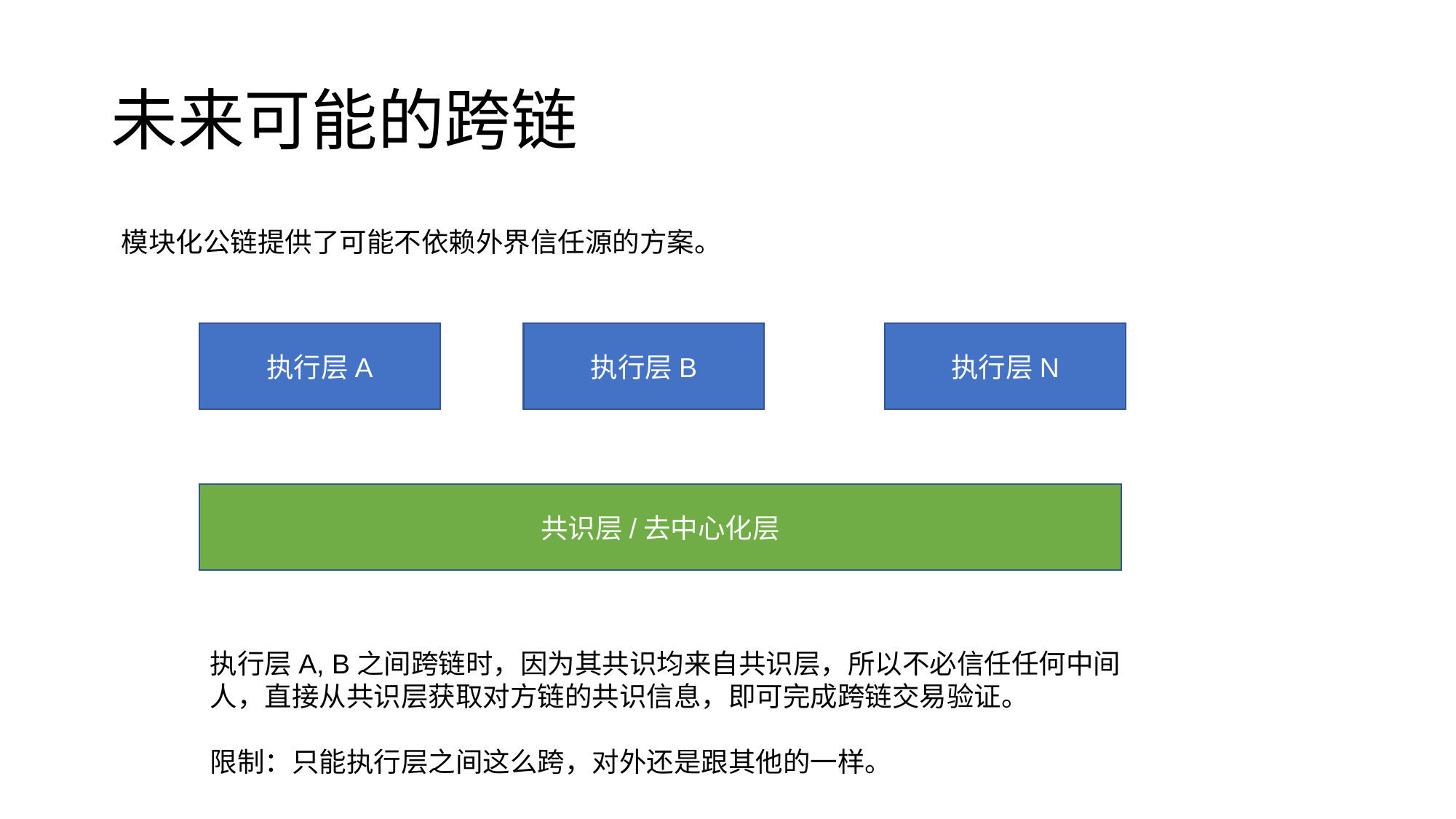

# 未来可能的跨链
模块化公链提供了可能不依赖外界信任源的方案。
执行层B
执行层N
执行层A
共识层/去中心化层
执行层A, B之间跨链时，因为其共识均来自共识层，所以不必信任任何中间人，直接从共识层获取对方链的共识信息，即可完成跨链交易验证。

限制：只能执行层之间这么跨，对外还是跟其他的一样。